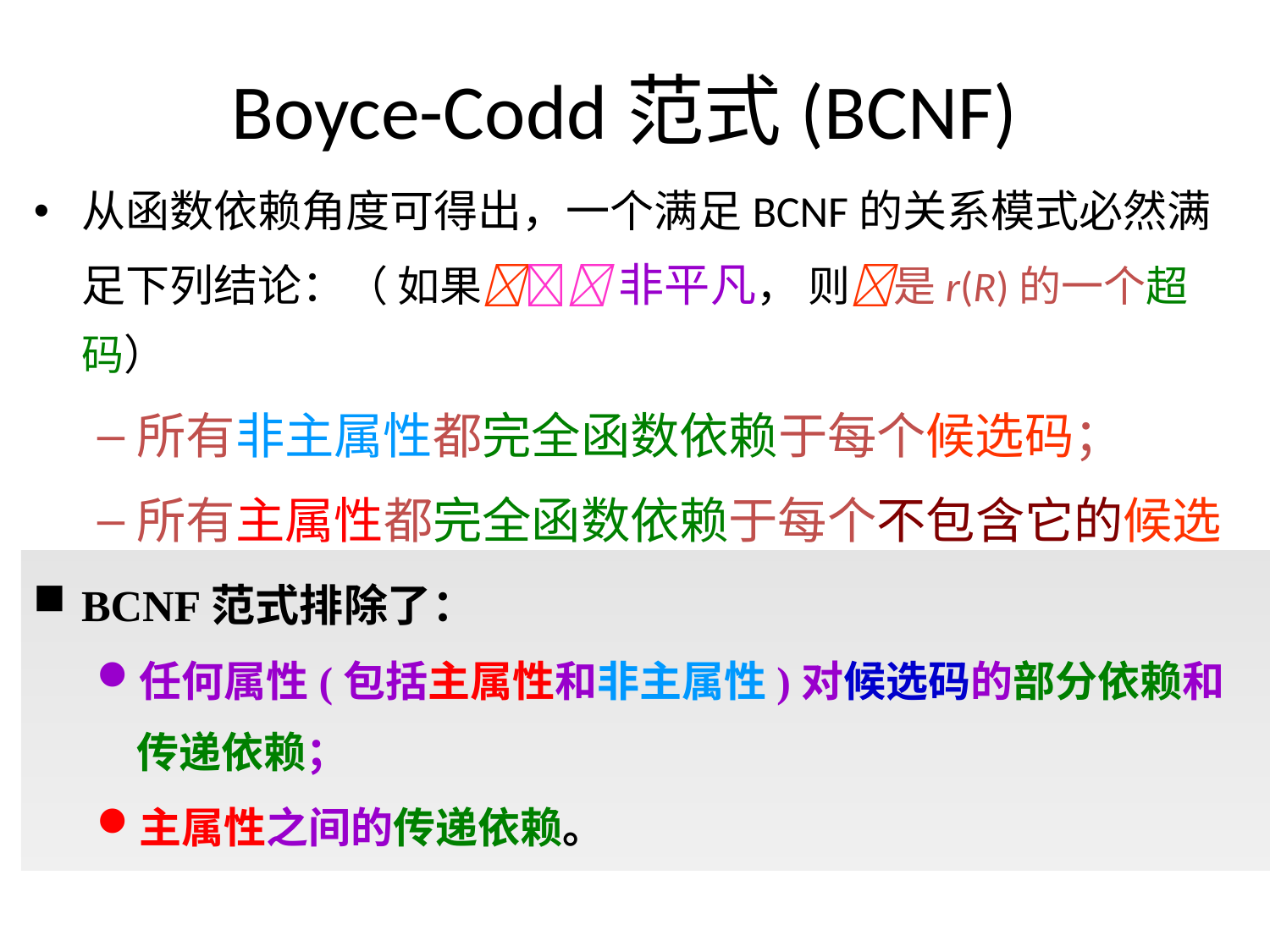

# Boyce-Codd范式(BCNF)
从函数依赖角度可得出，一个满足BCNF的关系模式必然满足下列结论：（ 如果α→β 非平凡， 则α是r(R)的一个超码）
所有非主属性都完全函数依赖于每个候选码；
所有主属性都完全函数依赖于每个不包含它的候选码；
没有任何属性完全函数依赖于非候选码的任何一组属性。
BCNF范式排除了：
任何属性(包括主属性和非主属性)对候选码的部分依赖和传递依赖；
主属性之间的传递依赖。